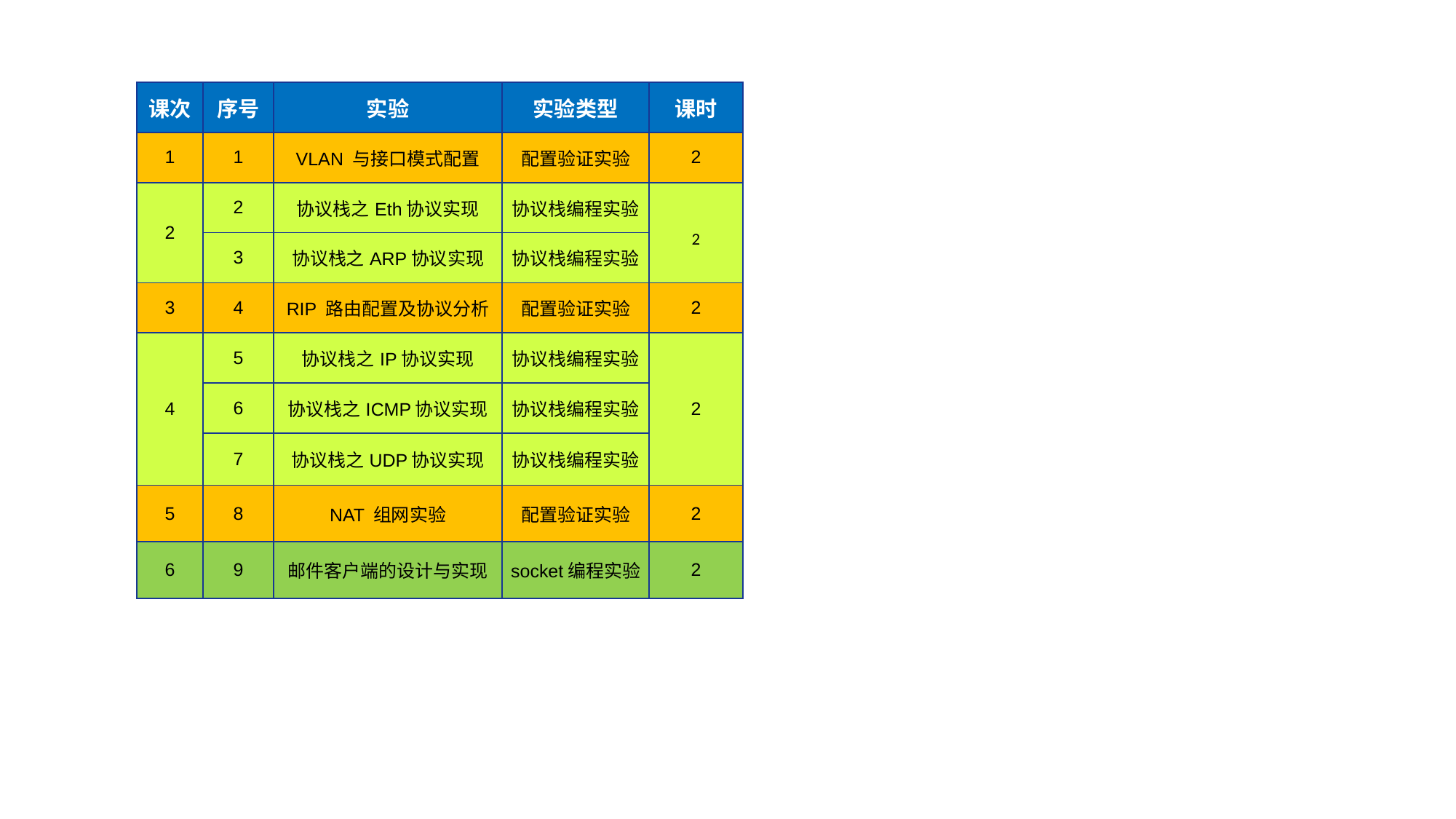

| 课次 | 序号 | 实验 | 实验类型 | 课时 |
| --- | --- | --- | --- | --- |
| 1 | 1 | VLAN 与接口模式配置 | 配置验证实验 | 2 |
| 2 | 2 | 协议栈之Eth协议实现 | 协议栈编程实验 | 2 |
|  | 3 | 协议栈之ARP协议实现 | 协议栈编程实验 |  |
| 3 | 4 | RIP 路由配置及协议分析 | 配置验证实验 | 2 |
| 4 | 5 | 协议栈之IP协议实现 | 协议栈编程实验 | 2 |
|  | 6 | 协议栈之ICMP协议实现 | 协议栈编程实验 |  |
|  | 7 | 协议栈之UDP协议实现 | 协议栈编程实验 |  |
| 5 | 8 | NAT 组网实验 | 配置验证实验 | 2 |
| 6 | 9 | 邮件客户端的设计与实现 | socket编程实验 | 2 |